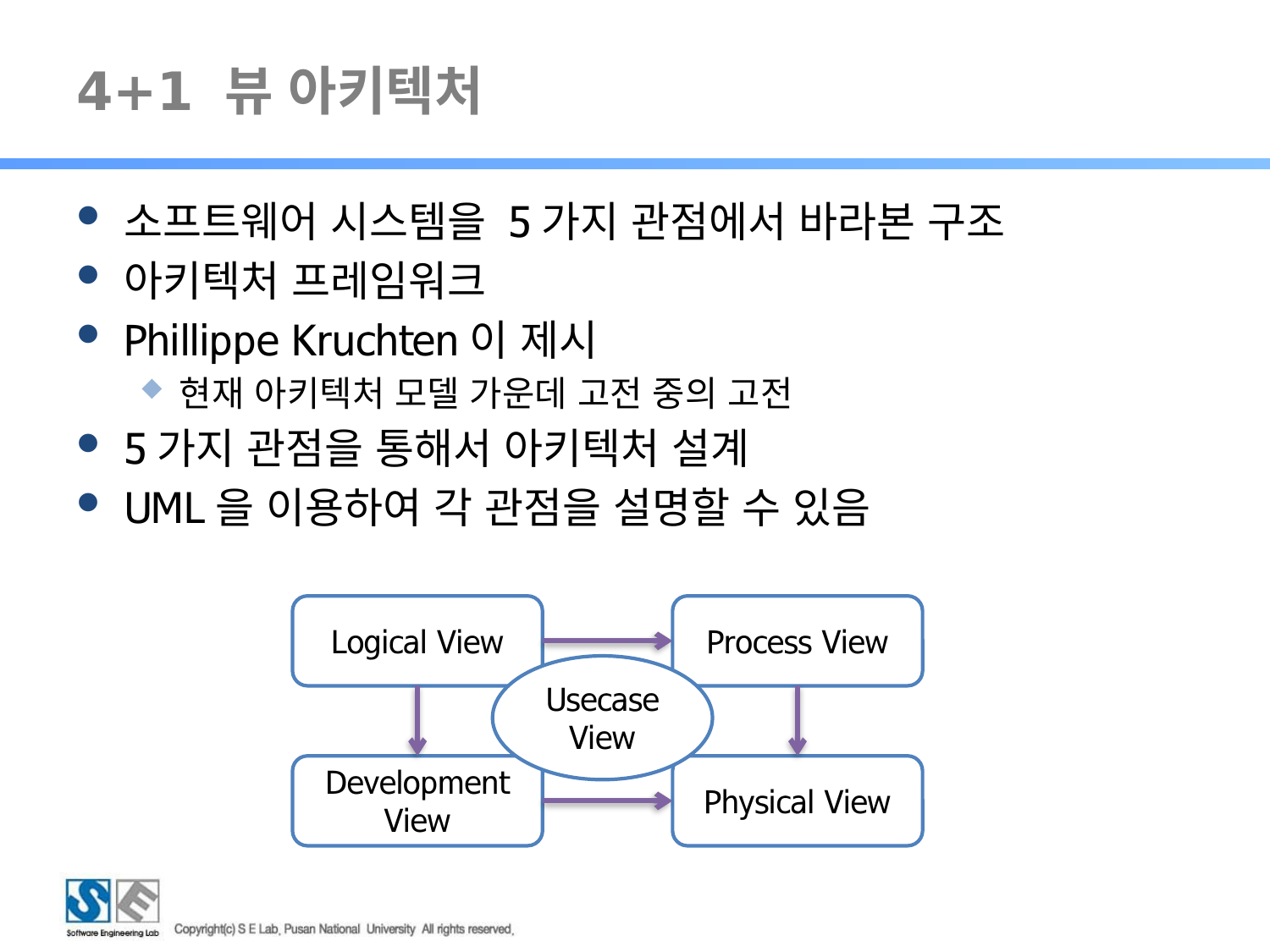

# 4+1 뷰 아키텍처
소프트웨어 시스템을 5가지 관점에서 바라본 구조
아키텍처 프레임워크
Phillippe Kruchten이 제시
현재 아키텍처 모델 가운데 고전 중의 고전
5가지 관점을 통해서 아키텍처 설계
UML을 이용하여 각 관점을 설명할 수 있음
Logical View
Process View
Usecase View
Development View
Physical View